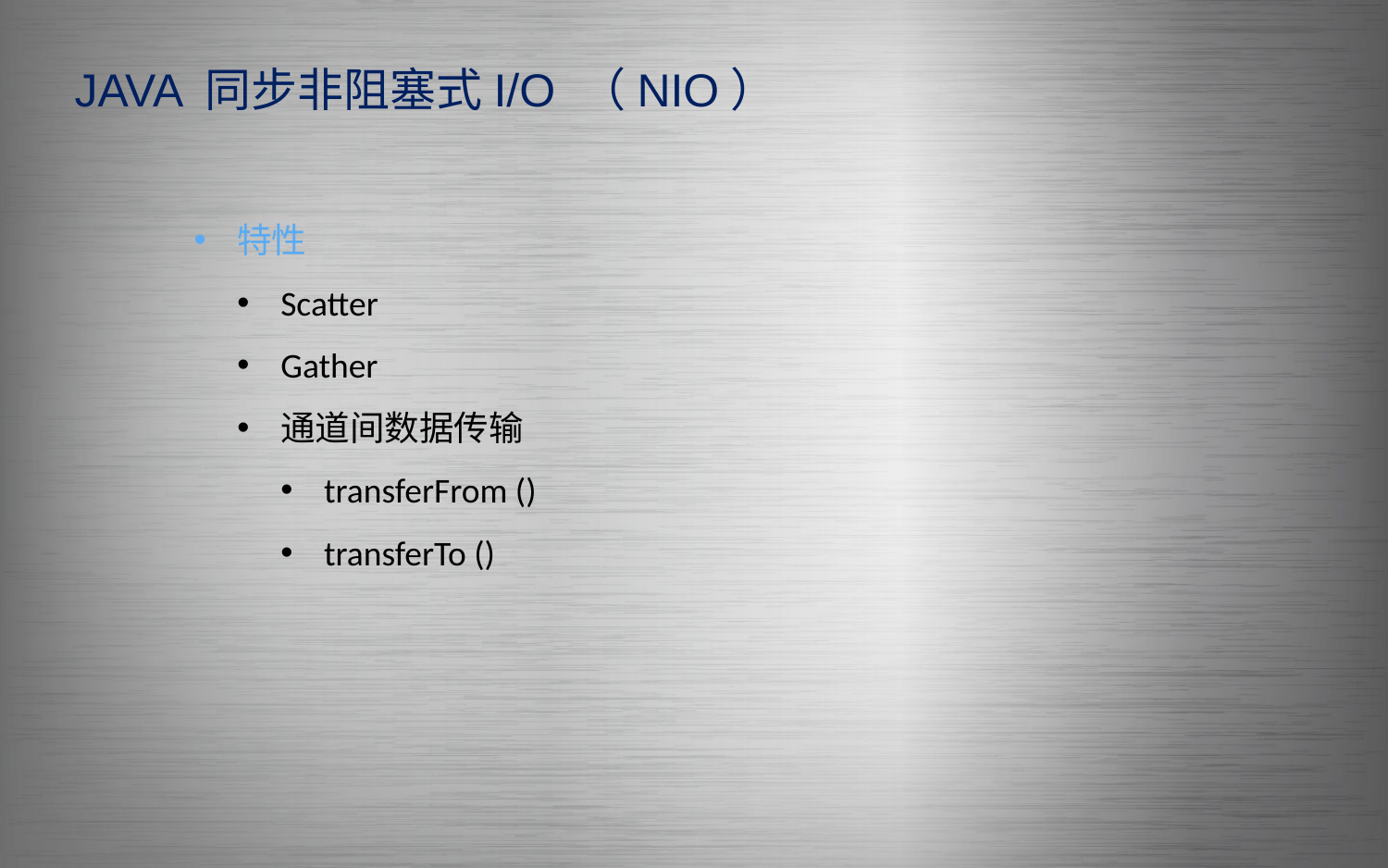

JAVA 同步非阻塞式I/O （NIO）
特性
Scatter
Gather
通道间数据传输
transferFrom ()
transferTo ()